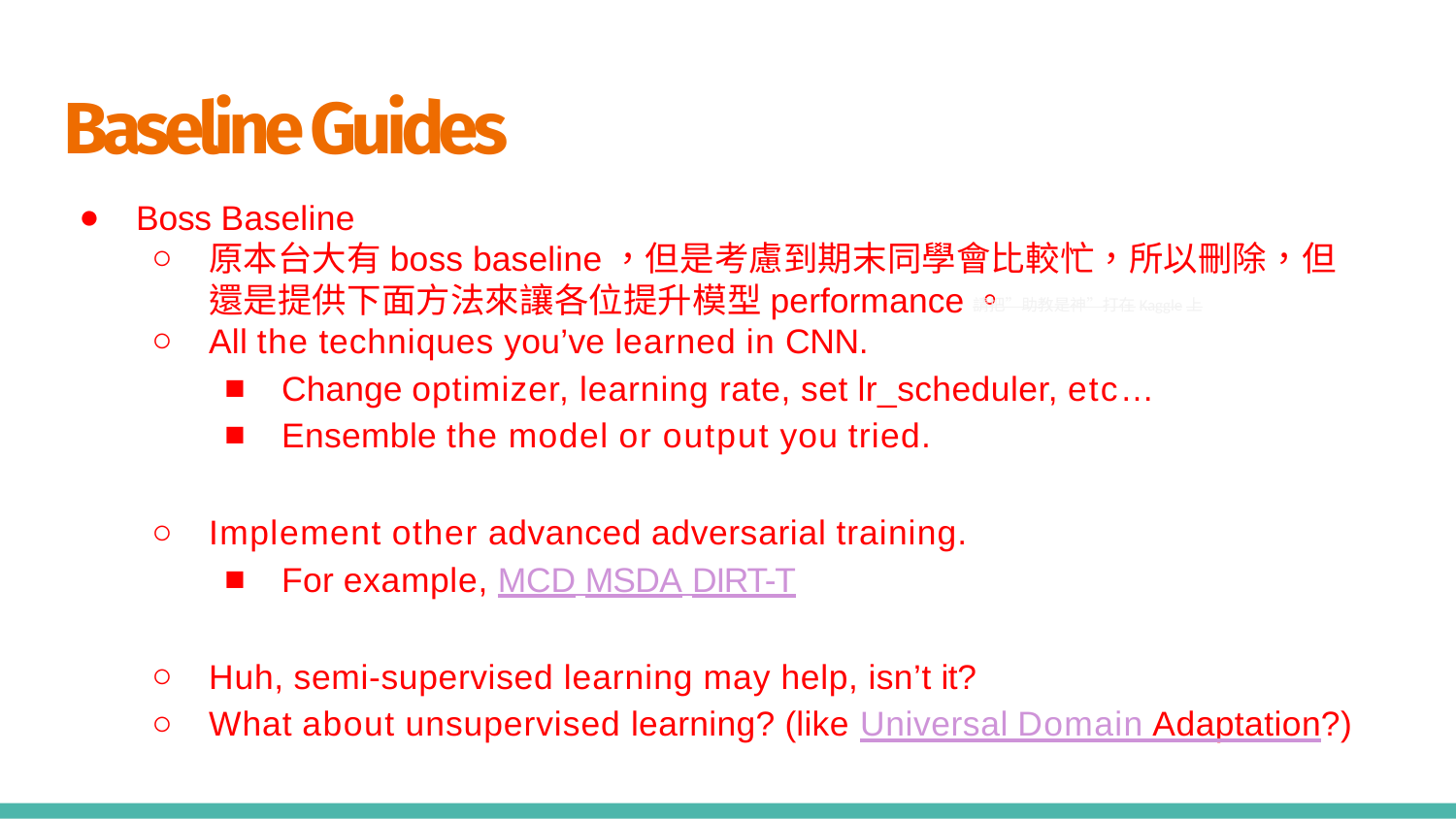

# Baseline Guides
Boss Baseline
原本台大有boss baseline，但是考慮到期末同學會比較忙，所以刪除，但還是提供下面方法來讓各位提升模型performance。
All the techniques you’ve learned in CNN.
Change optimizer, learning rate, set lr_scheduler, etc…
Ensemble the model or output you tried.

Implement other advanced adversarial training.
For example, MCD MSDA DIRT-T

Huh, semi-supervised learning may help, isn’t it?
What about unsupervised learning? (like Universal Domain Adaptation?)
請把”助教是神”打在Kaggle上